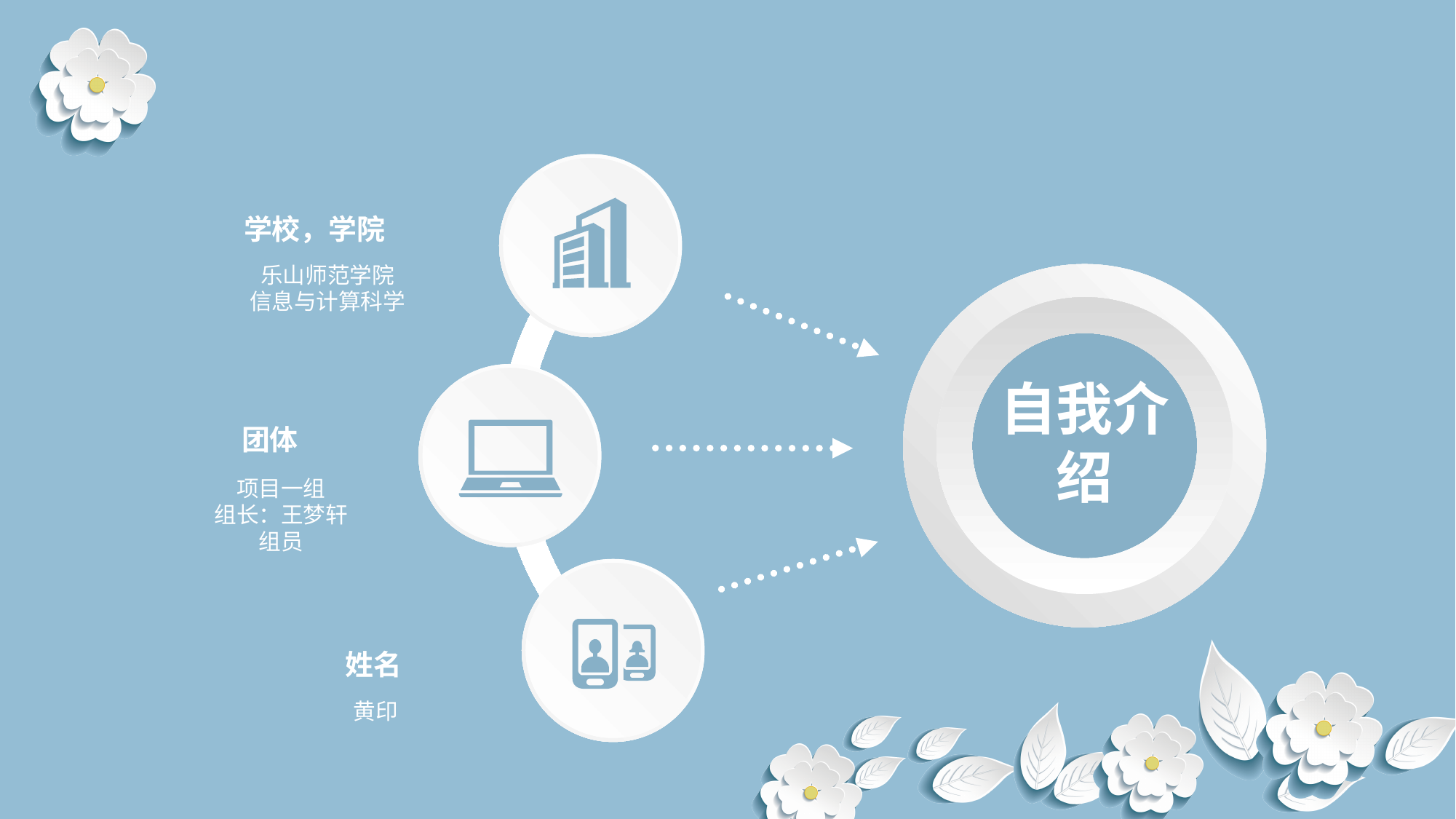

学校，学院
乐山师范学院
信息与计算科学

自我介绍

团体

项目一组
组长：王梦轩
组员

姓名
黄印
延时符